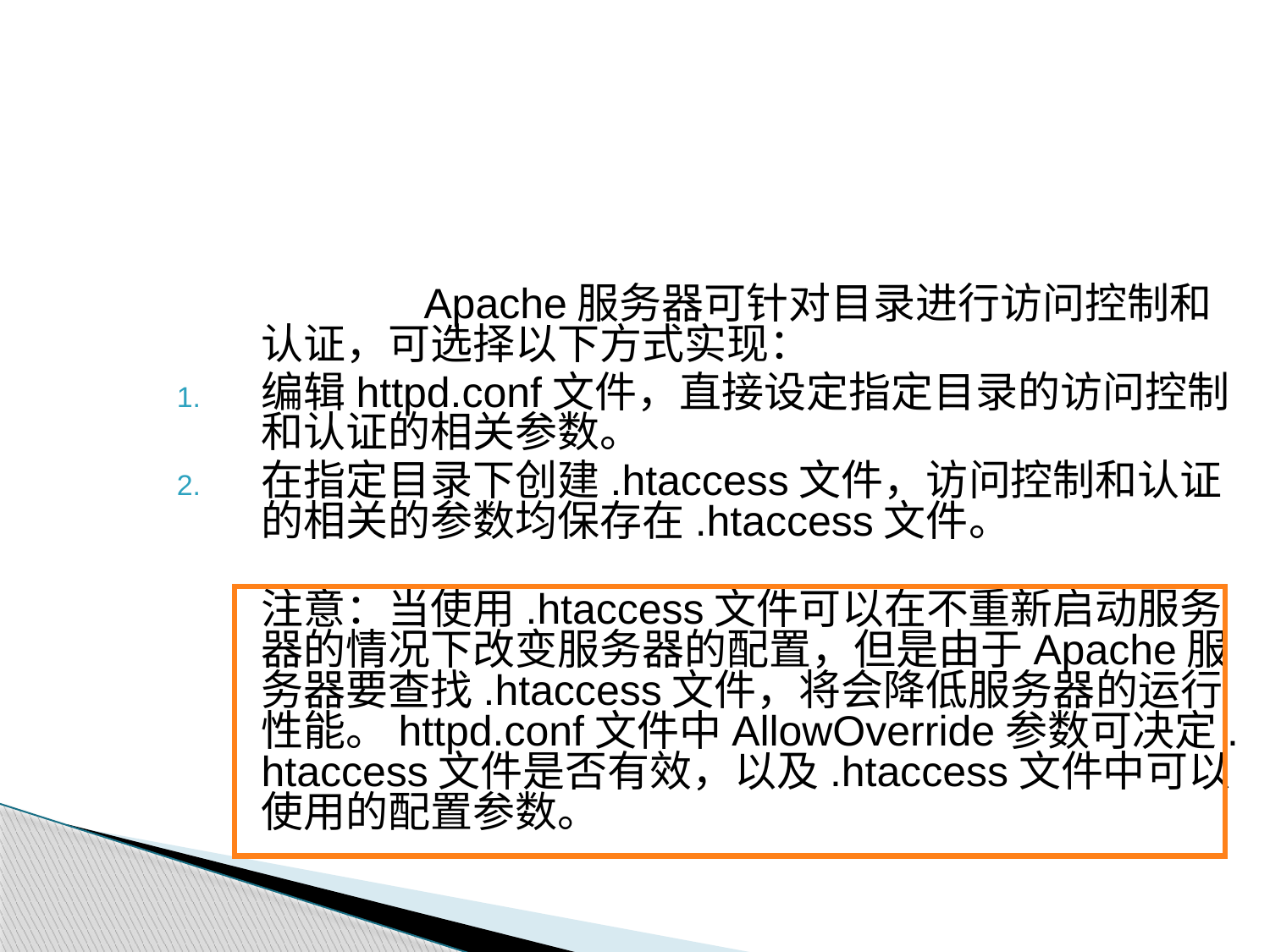

Apache服务器可针对目录进行访问控制和认证，可选择以下方式实现：
编辑httpd.conf文件，直接设定指定目录的访问控制和认证的相关参数。
在指定目录下创建.htaccess文件，访问控制和认证的相关的参数均保存在.htaccess文件。
	注意：当使用.htaccess文件可以在不重新启动服务器的情况下改变服务器的配置，但是由于Apache服务器要查找.htaccess文件，将会降低服务器的运行性能。httpd.conf文件中AllowOverride参数可决定.htaccess文件是否有效，以及.htaccess文件中可以使用的配置参数。